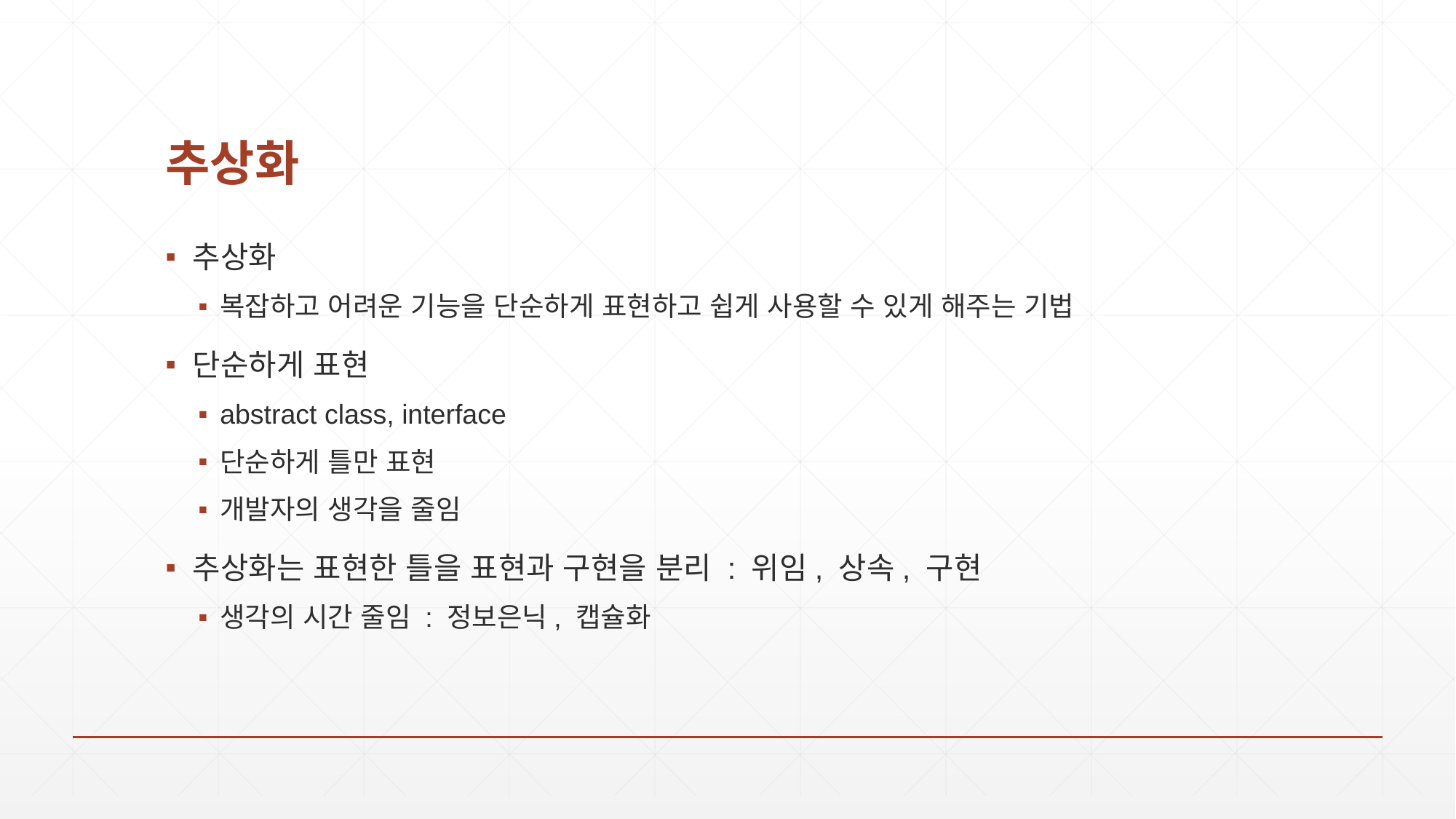

# 추상화
추상화
복잡하고 어려운 기능을 단순하게 표현하고 쉽게 사용할 수 있게 해주는 기법
단순하게 표현
abstract class, interface
단순하게 틀만 표현
개발자의 생각을 줄임
추상화는 표현한 틀을 표현과 구현을 분리 : 위임, 상속, 구현
생각의 시간 줄임 : 정보은닉, 캡슐화